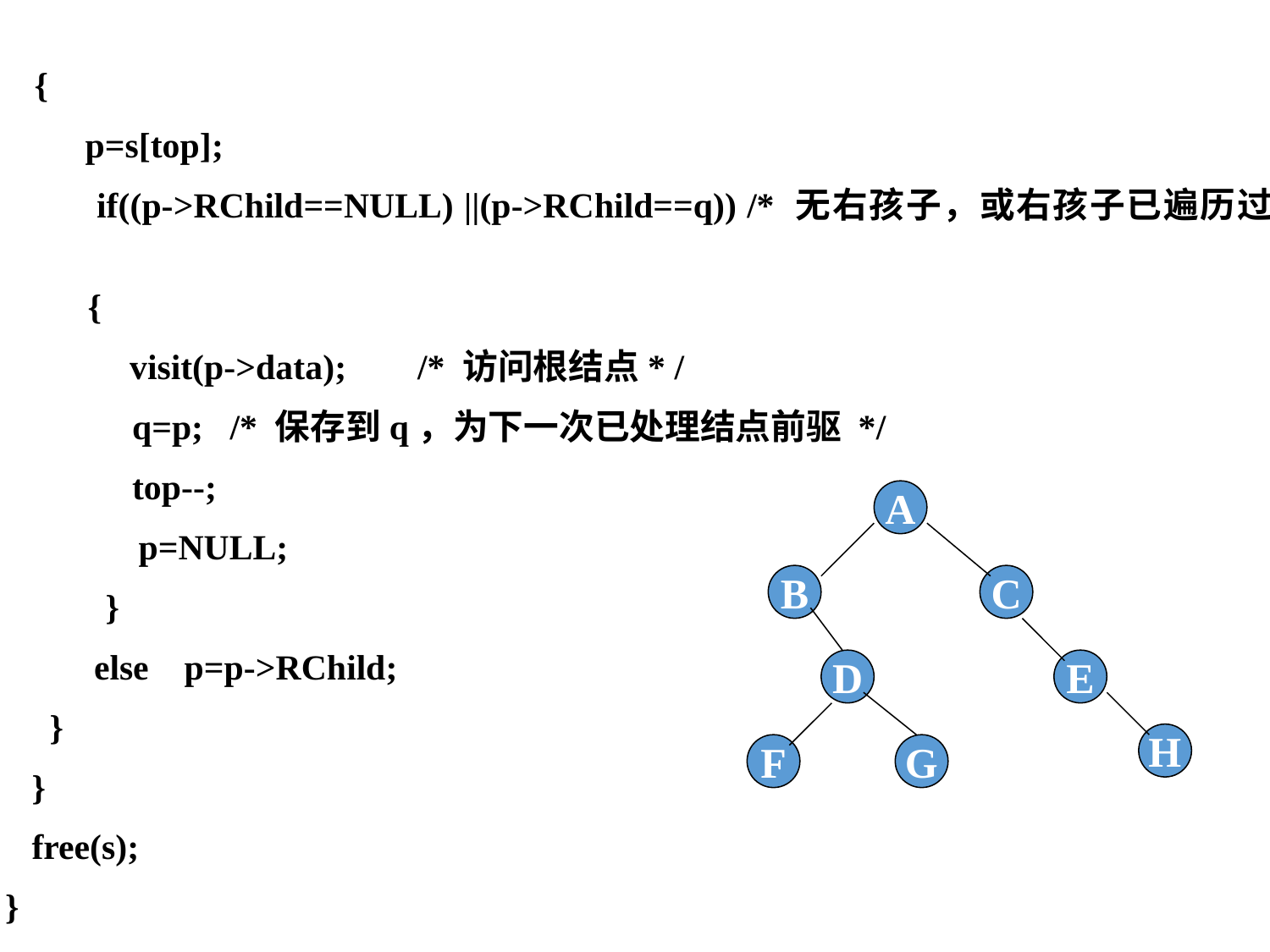

{
                    p=s[top];
	      if((p->RChild==NULL) ||(p->RChild==q)) /* 无右孩子，或右孩子已遍历过 */
	      {
                         visit(p->data);        /* 访问根结点* /
	           q=p;   /* 保存到q，为下一次已处理结点前驱 */
	           top--;
                          p=NULL;
	        }
                     else    p=p->RChild;
                }
              }
              free(s);
           }
A

B
C

D
E

H
F
G